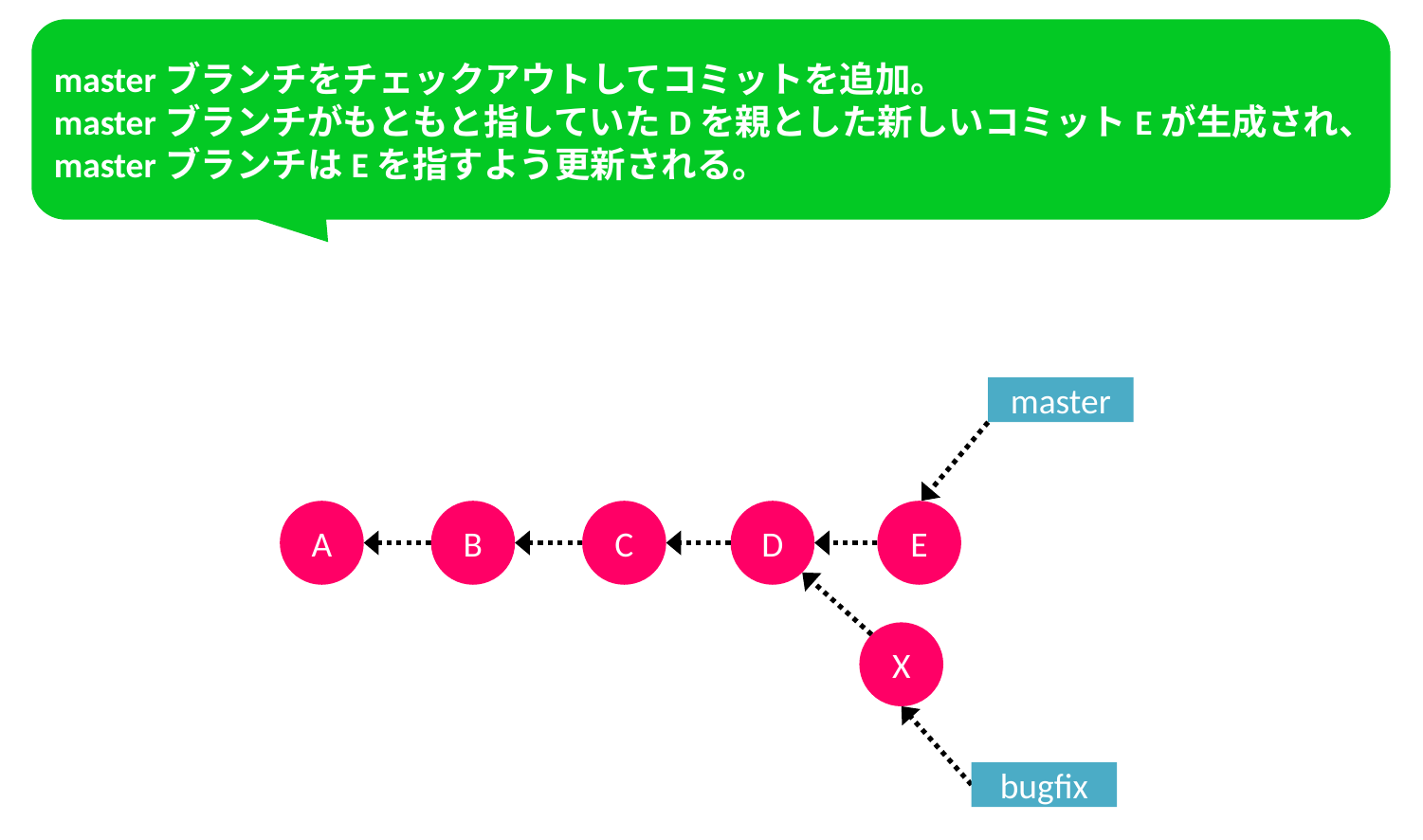

masterブランチをチェックアウトしてコミットを追加。
masterブランチがもともと指していたDを親とした新しいコミットEが生成され、masterブランチはEを指すよう更新される。

master
A
B
C
D
E
X
bugfix